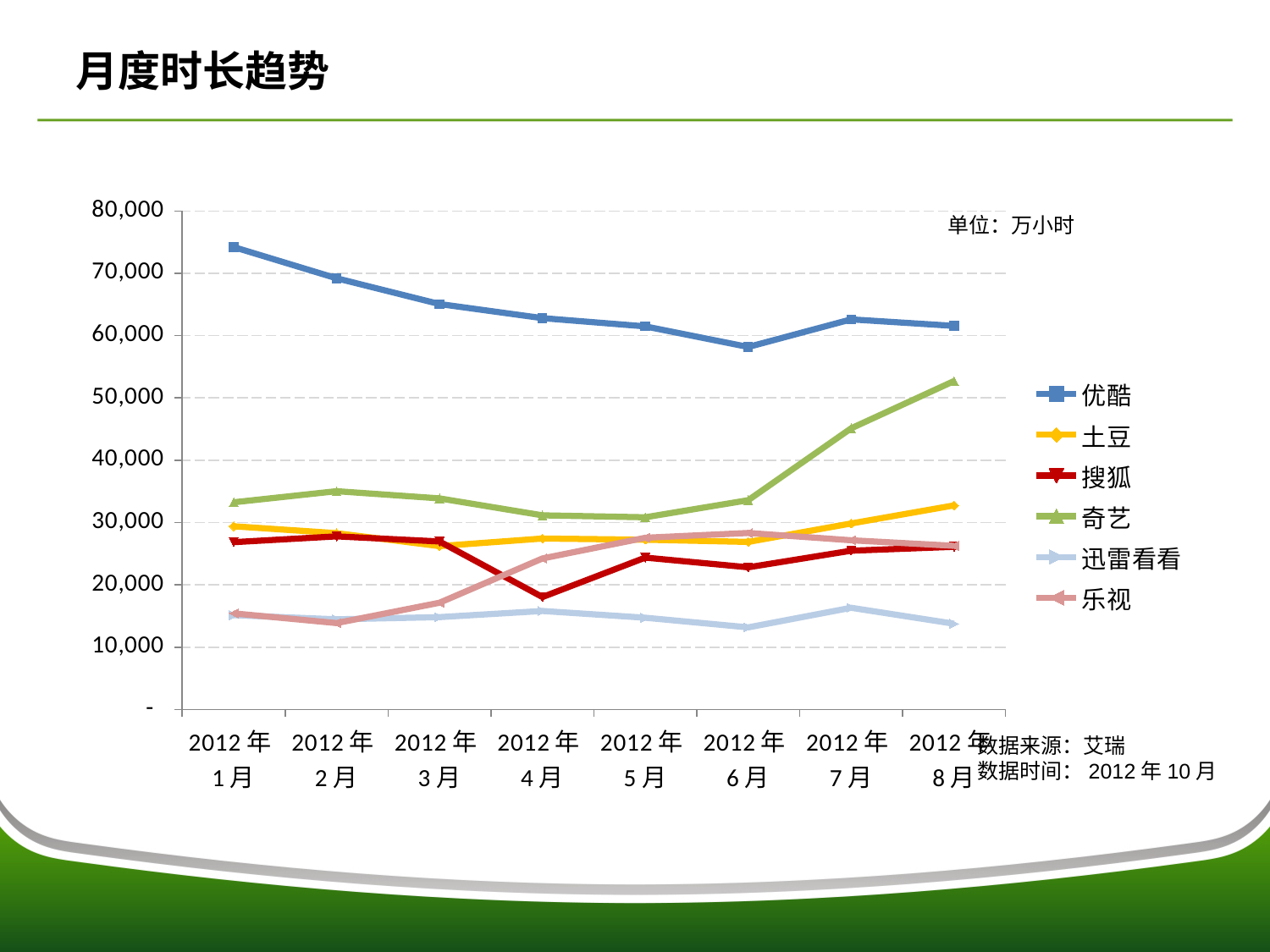

# 月度时长趋势

### Chart

| Category | 优酷  | 土豆  | 搜狐  | 奇艺  | 迅雷看看  | 乐视 |
|---|---|---|---|---|---|---|
| 2012年1月 | 74203.61 | 29403.7 | 26853.32 | 33248.27 | 15138.66 | 15428.98 |
| 2012年2月 | 69193.05 | 28295.98000000002 | 27782.63999999995 | 35035.1 | 14473.56 | 13869.55 |
| 2012年3月 | 65062.65 | 26217.77 | 26961.7 | 33871.26 | 14831.12 | 17139.68999999997 |
| 2012年4月 | 62798.22 | 27441.34 | 18046.36 | 31161.07 | 15809.48 | 24240.78000000002 |
| 2012年5月 | 61477.79 | 27246.47 | 24379.08 | 30847.42000000001 | 14730.19 | 27556.59 |
| 2012年6月 | 58174.98 | 26895.3 | 22819.38 | 33590.33 | 13181.949999999986 | 28324.829999999973 |
| 2012年7月 | 62599.26 | 29849.71 | 25483.72 | 45125.9 | 16322.77 | 27156.35 |
| 2012年8月 | 61560.32 | 32754.37 | 26105.43999999997 | 52708.12 | 13766.41 | 26271.1 |
单位：万小时
数据来源：艾瑞
数据时间：2012年10月